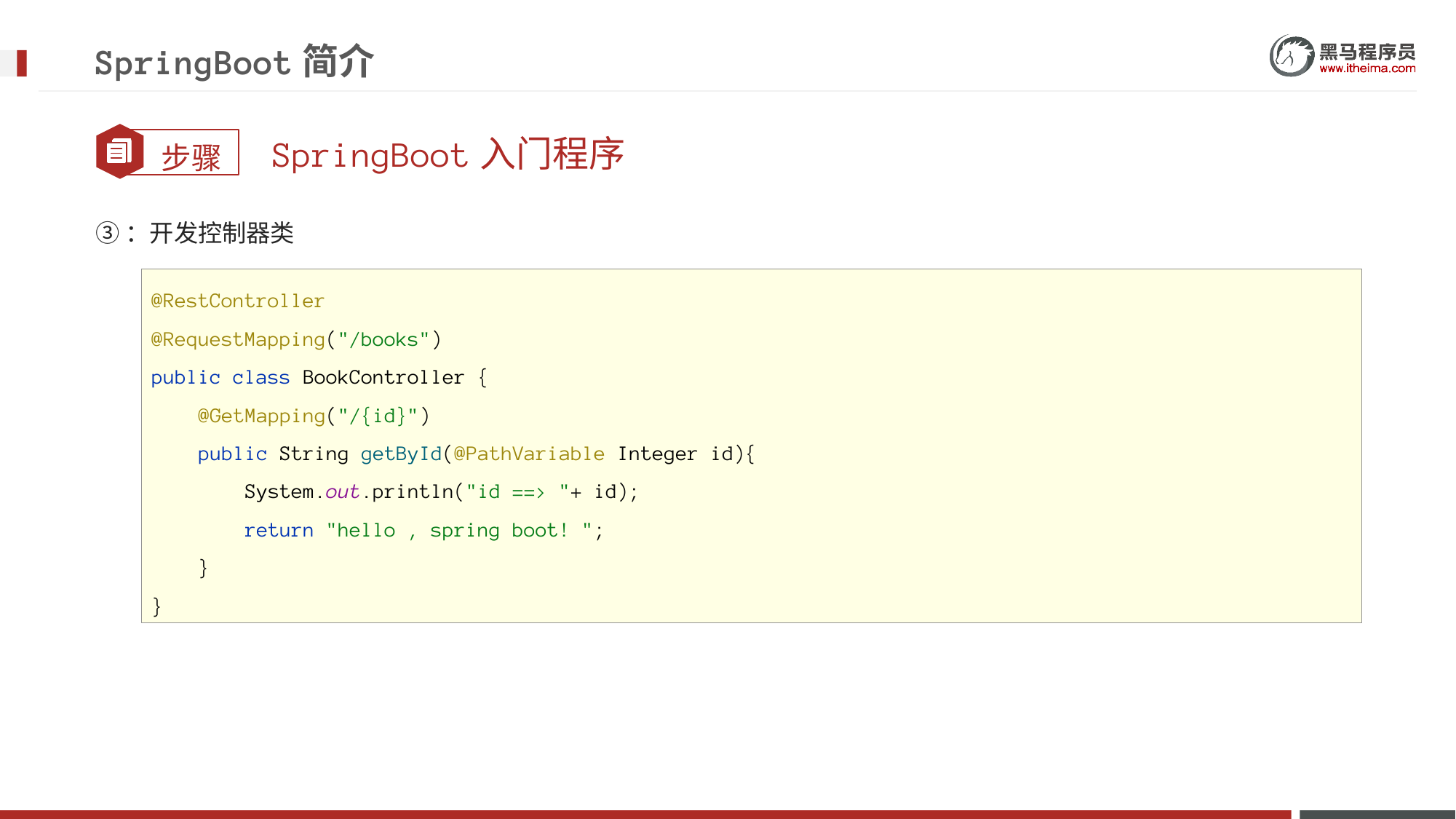

# SpringBoot简介
SpringBoot入门程序
③：开发控制器类
@RestController
@RequestMapping("/books")
public class BookController {
    @GetMapping("/{id}")
    public String getById(@PathVariable Integer id){
        System.out.println("id ==> "+ id);
        return "hello , spring boot! ";
    }
}